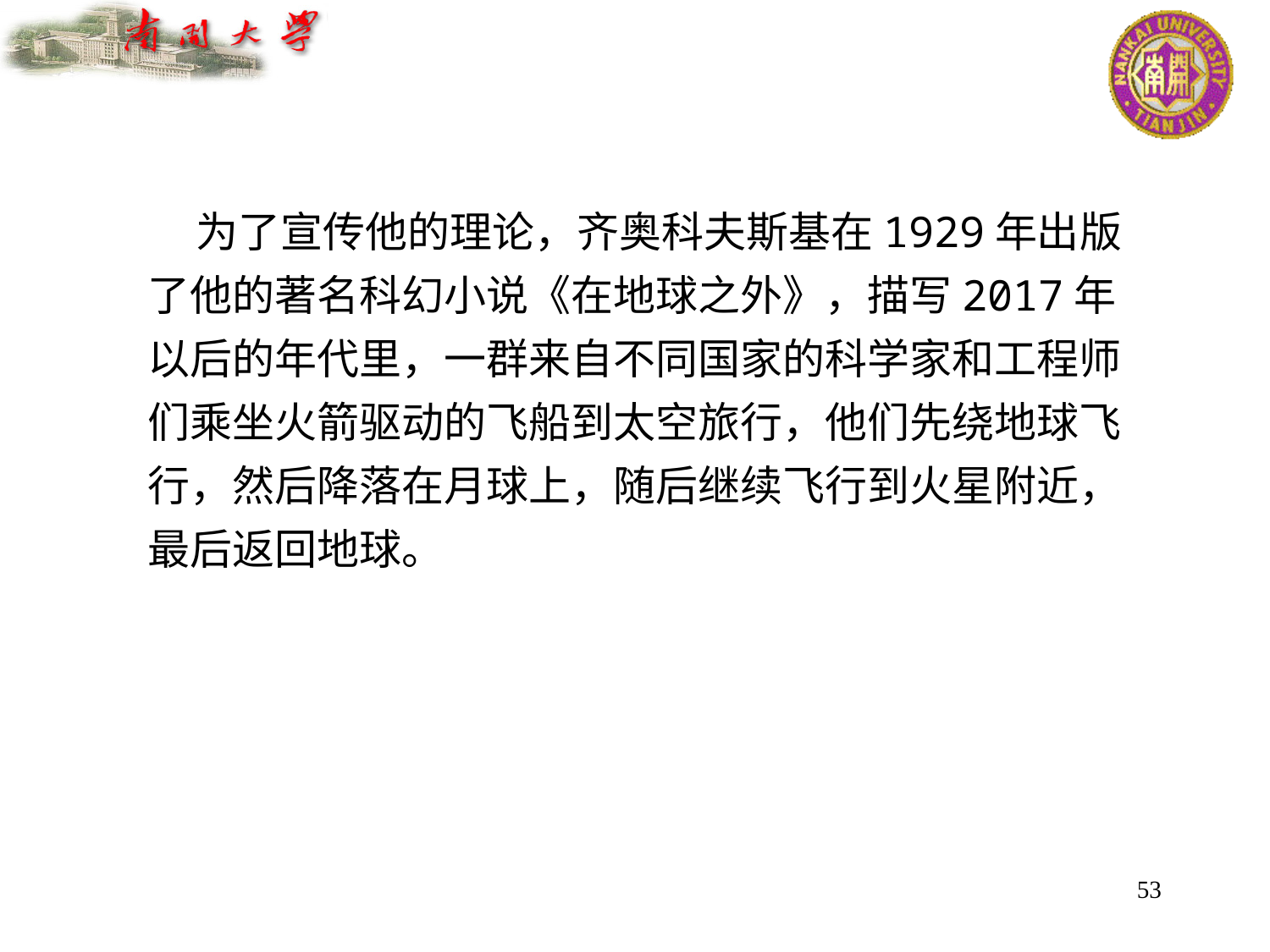

为了宣传他的理论，齐奥科夫斯基在1929年出版了他的著名科幻小说《在地球之外》，描写2017年以后的年代里，一群来自不同国家的科学家和工程师们乘坐火箭驱动的飞船到太空旅行，他们先绕地球飞行，然后降落在月球上，随后继续飞行到火星附近，最后返回地球。
53